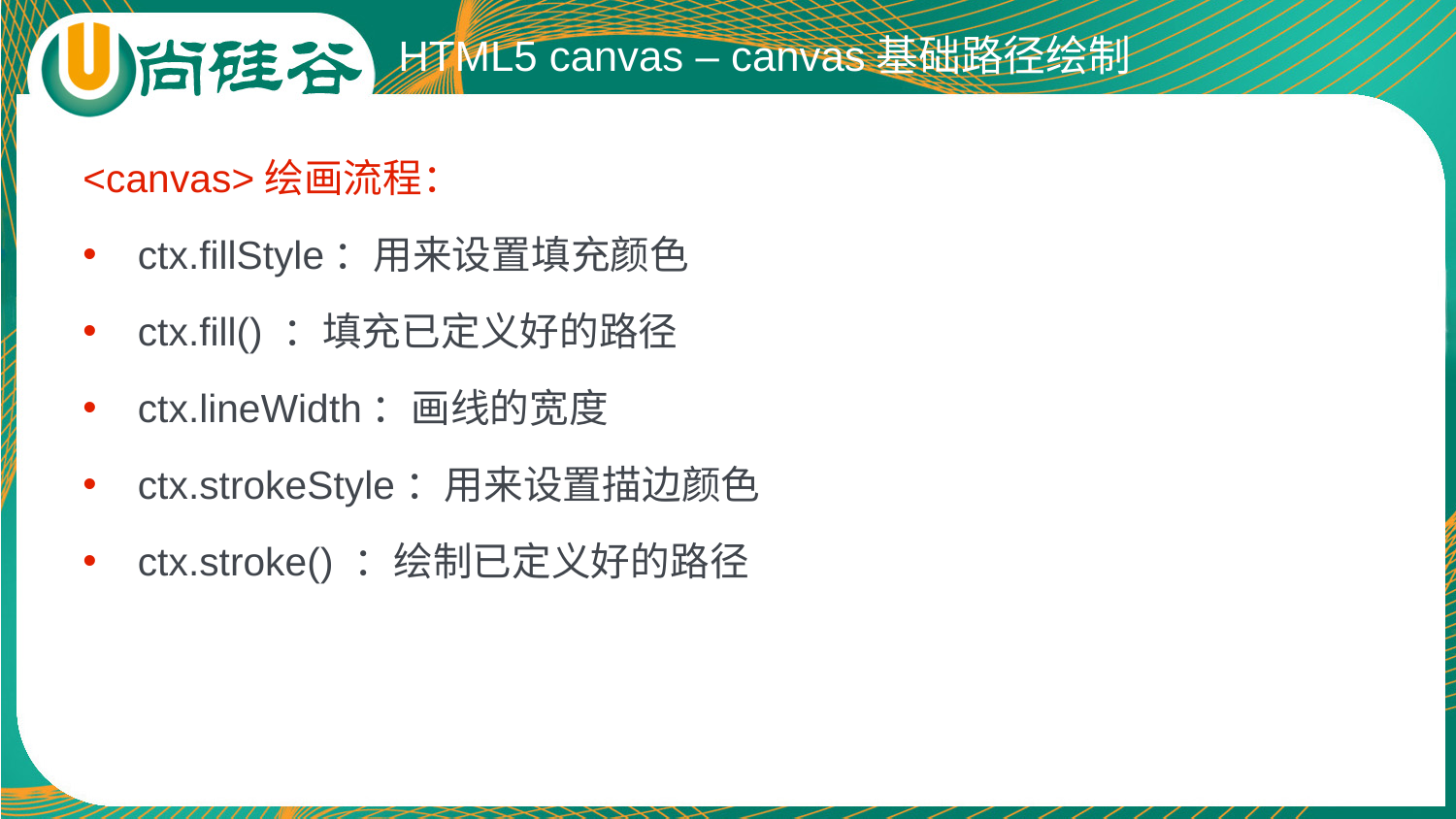

# HTML5 canvas – canvas基础路径绘制
<canvas>绘画流程：
ctx.fillStyle：用来设置填充颜色
ctx.fill() ：填充已定义好的路径
ctx.lineWidth：画线的宽度
ctx.strokeStyle：用来设置描边颜色
ctx.stroke() ：绘制已定义好的路径